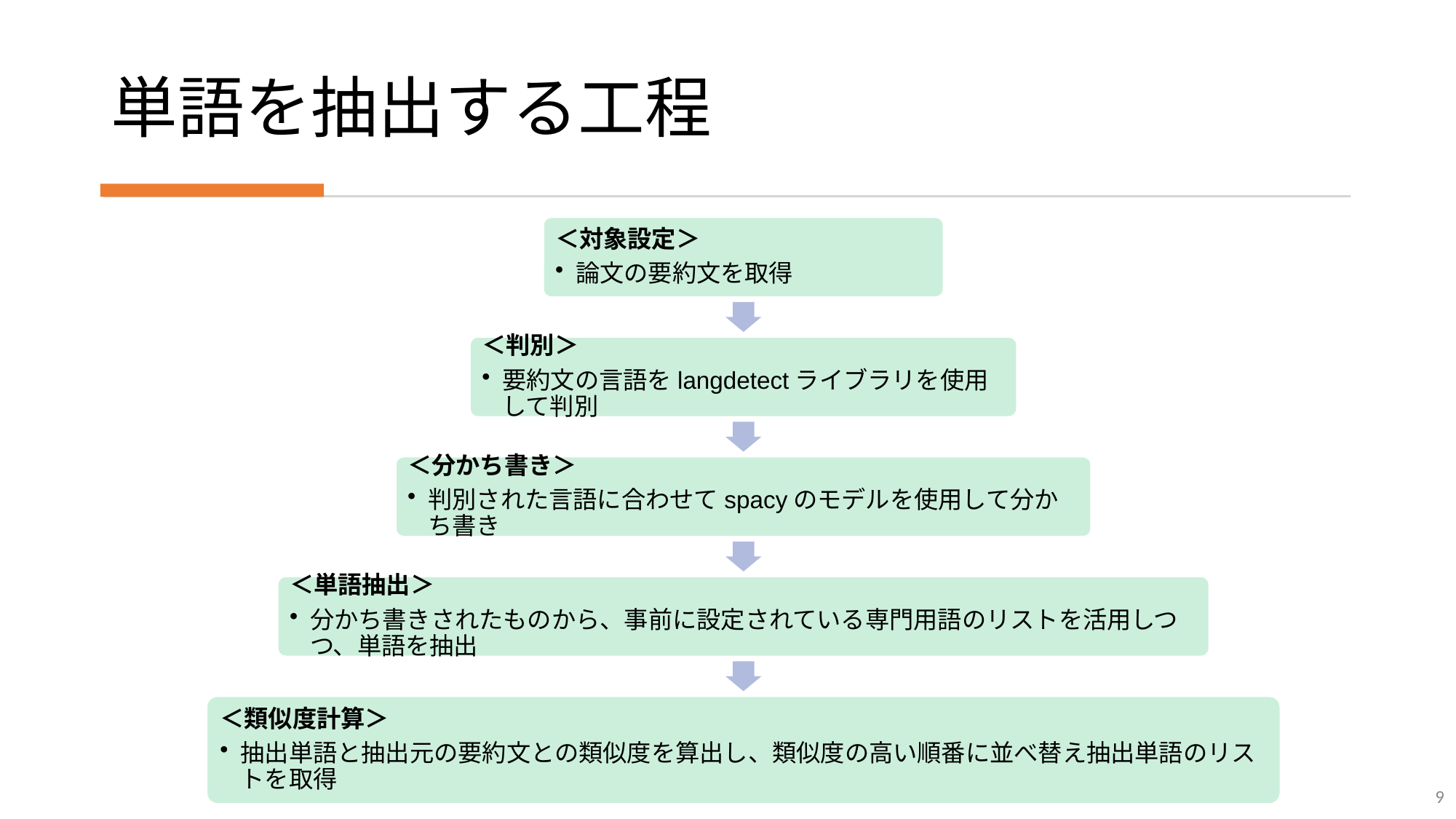

# 単語を抽出する工程

＜対象設定＞
論文の要約文を取得

＜判別＞
要約文の言語をlangdetectライブラリを使用して判別

＜分かち書き＞
判別された言語に合わせてspacyのモデルを使用して分かち書き

＜単語抽出＞
分かち書きされたものから、事前に設定されている専門用語のリストを活用しつつ、単語を抽出

＜類似度計算＞
抽出単語と抽出元の要約文との類似度を算出し、類似度の高い順番に並べ替え抽出単語のリストを取得

9